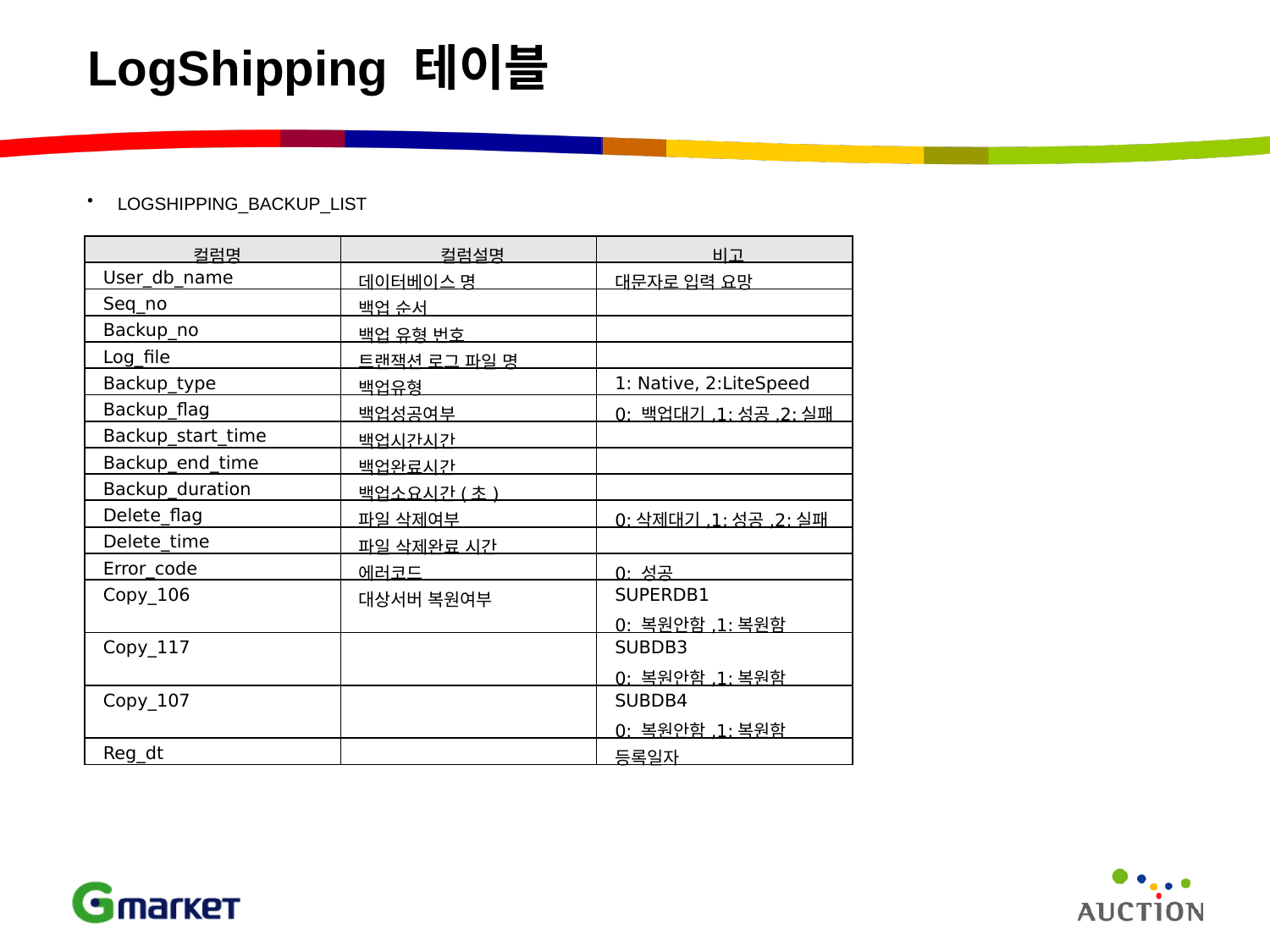

# LogShipping 테이블
LOGSHIPPING_BACKUP_LIST
| 컬럼명 | 컬럼설명 | 비고 |
| --- | --- | --- |
| User\_db\_name | 데이터베이스 명 | 대문자로 입력 요망 |
| Seq\_no | 백업 순서 |  |
| Backup\_no | 백업 유형 번호 |  |
| Log\_file | 트랜잭션 로그 파일 명 |  |
| Backup\_type | 백업유형 | 1: Native, 2:LiteSpeed |
| Backup\_flag | 백업성공여부 | 0: 백업대기,1:성공,2:실패 |
| Backup\_start\_time | 백업시간시간 |  |
| Backup\_end\_time | 백업완료시간 |  |
| Backup\_duration | 백업소요시간(초) |  |
| Delete\_flag | 파일 삭제여부 | 0:삭제대기,1:성공,2:실패 |
| Delete\_time | 파일 삭제완료 시간 |  |
| Error\_code | 에러코드 | 0: 성공 |
| Copy\_106 | 대상서버 복원여부 | SUPERDB1 0: 복원안함,1:복원함 |
| Copy\_117 |  | SUBDB3 0: 복원안함,1:복원함 |
| Copy\_107 |  | SUBDB4 0: 복원안함,1:복원함 |
| Reg\_dt |  | 등록일자 |